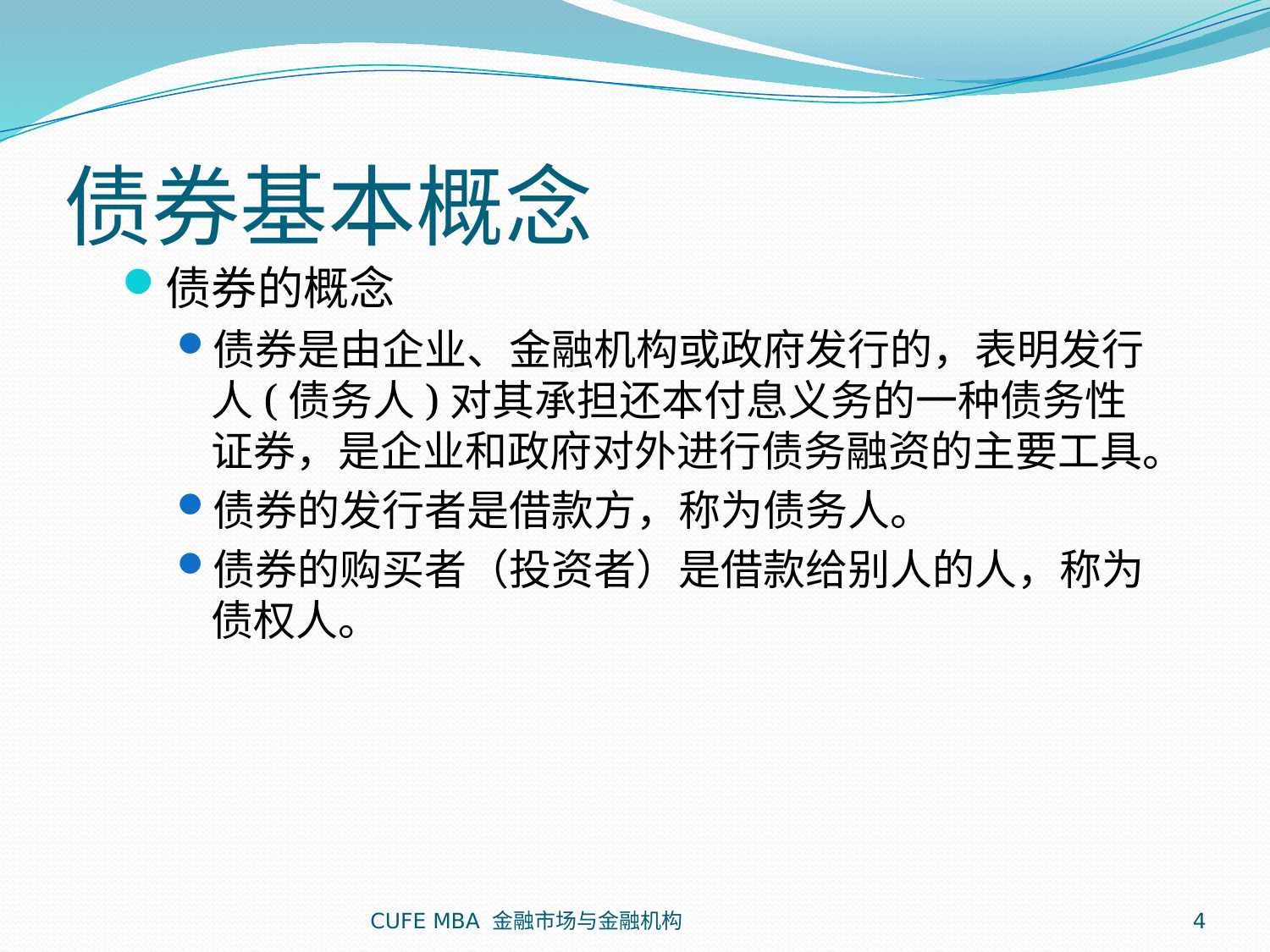

# 债券基本概念
债券的概念
债券是由企业、金融机构或政府发行的，表明发行人(债务人)对其承担还本付息义务的一种债务性证券，是企业和政府对外进行债务融资的主要工具。
债券的发行者是借款方，称为债务人。
债券的购买者（投资者）是借款给别人的人，称为债权人。
CUFE MBA 金融市场与金融机构
4